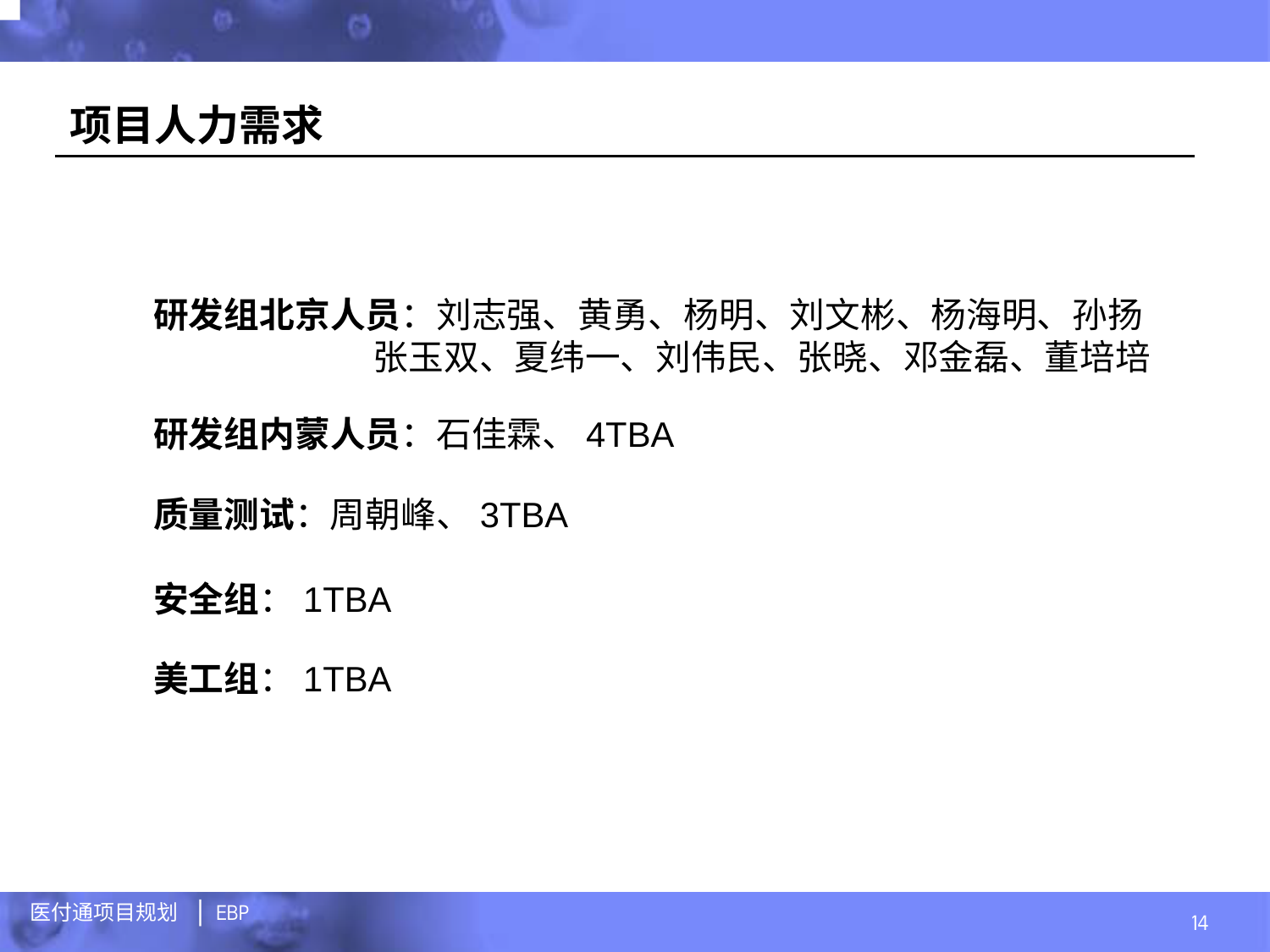

项目人力需求
研发组北京人员：刘志强、黄勇、杨明、刘文彬、杨海明、孙扬
                           张玉双、夏纬一、刘伟民、张晓、邓金磊、董培培

研发组内蒙人员：石佳霖、4TBA
质量测试：周朝峰、3TBA
安全组：1TBA
美工组：1TBA
14